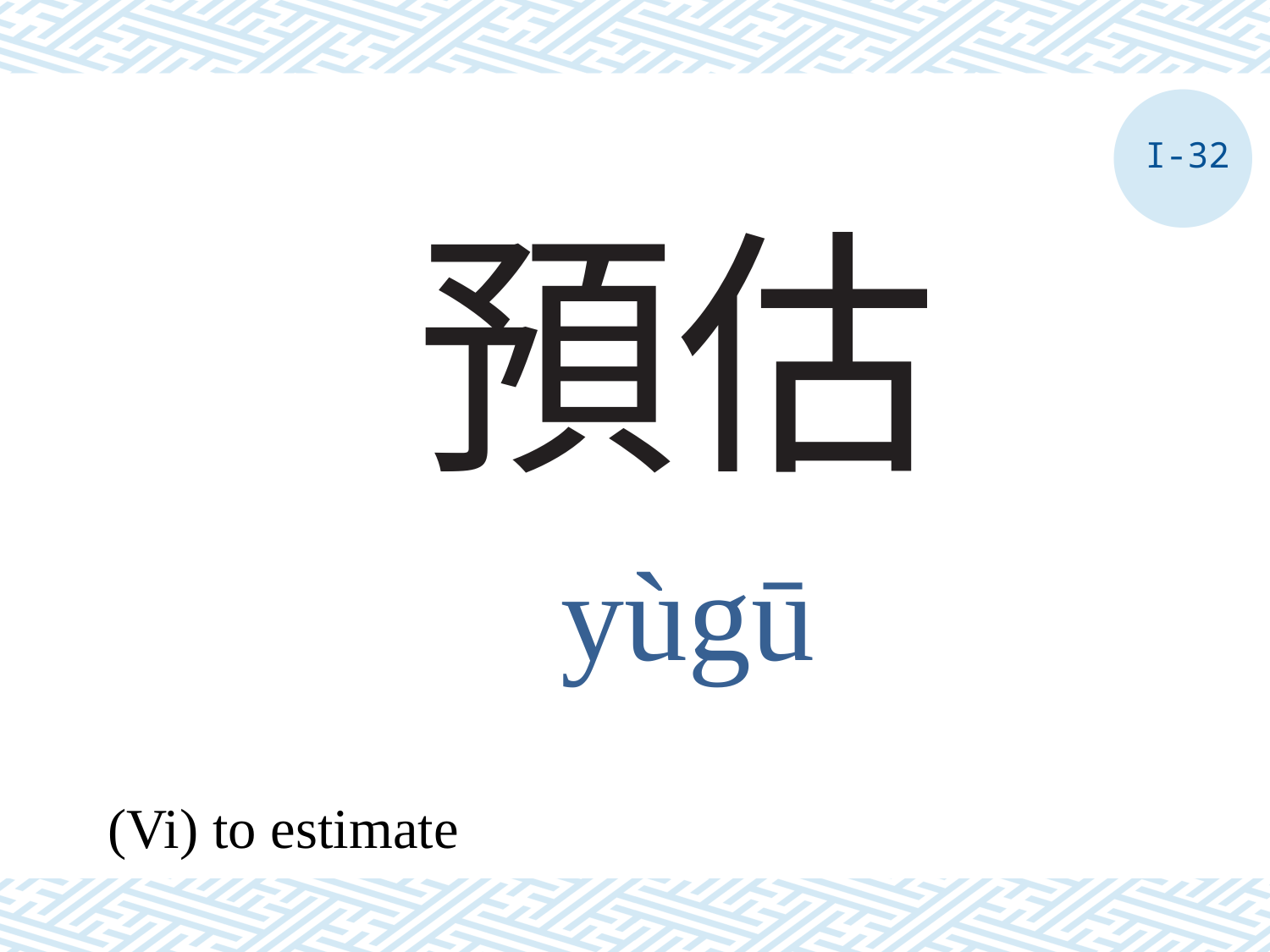

I-32

# 預估
yùgū
(Vi) to estimate